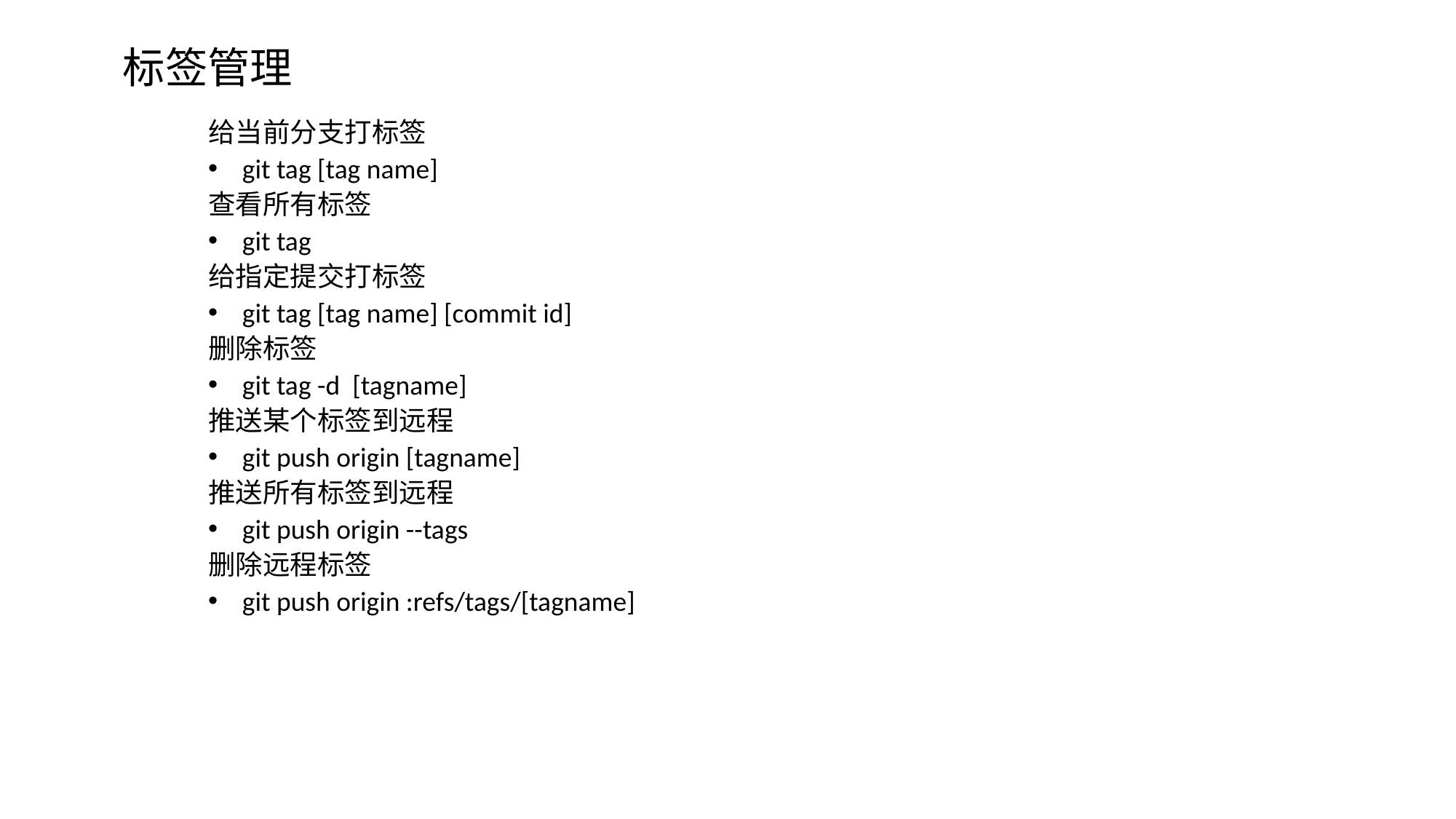

标签管理
给当前分支打标签
git tag [tag name]
查看所有标签
git tag
给指定提交打标签
git tag [tag name] [commit id]
删除标签
git tag -d  [tagname]
推送某个标签到远程
git push origin [tagname]
推送所有标签到远程
git push origin --tags
删除远程标签
git push origin :refs/tags/[tagname]